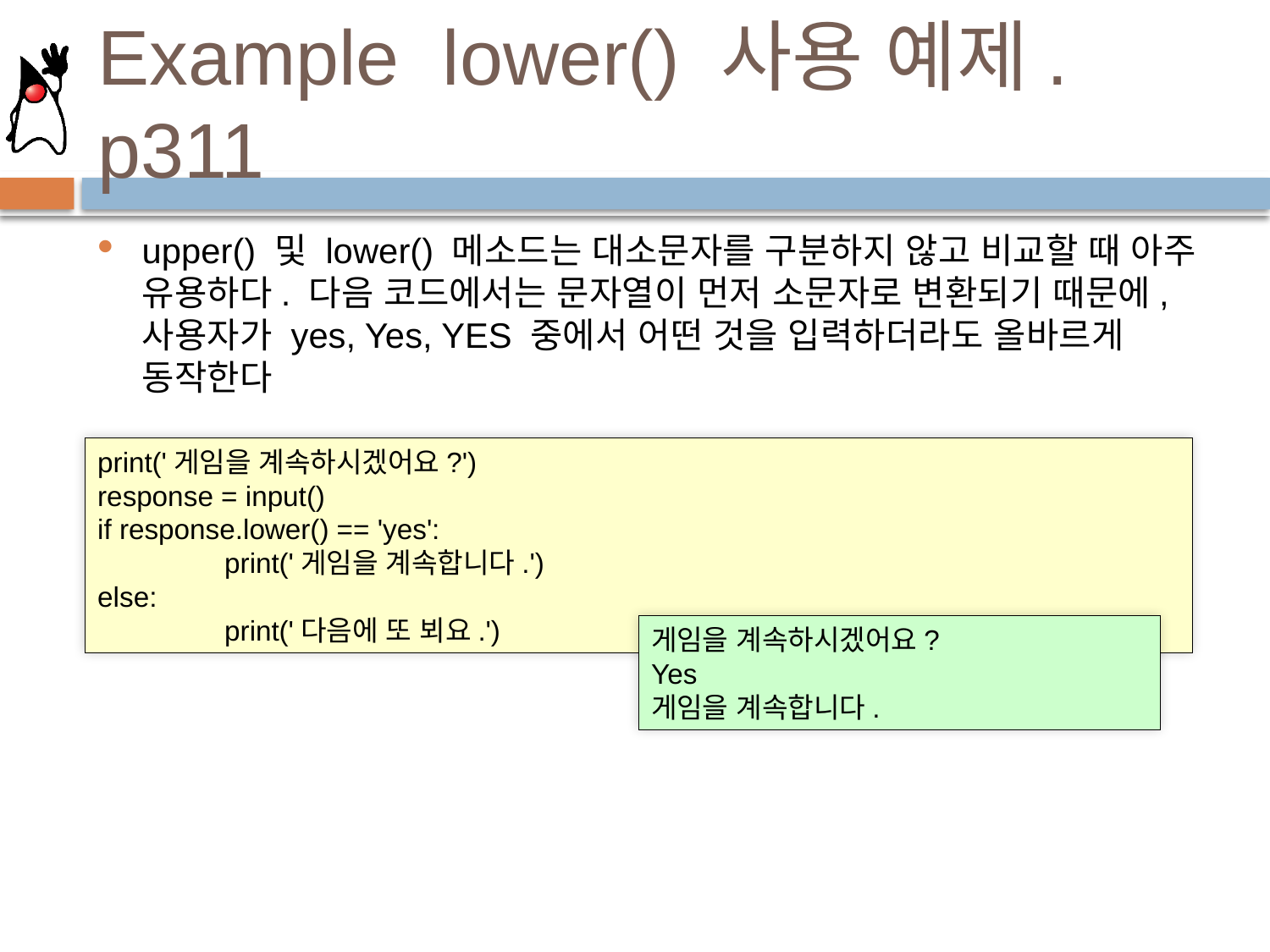

# Example  lower() 사용 예제. p311
upper() 및 lower() 메소드는 대소문자를 구분하지 않고 비교할 때 아주 유용하다. 다음 코드에서는 문자열이 먼저 소문자로 변환되기 때문에, 사용자가 yes, Yes, YES 중에서 어떤 것을 입력하더라도 올바르게 동작한다
print('게임을 계속하시겠어요?')
response = input()
if response.lower() == 'yes':
	print('게임을 계속합니다.')
else:
	print('다음에 또 뵈요.')
게임을 계속하시겠어요?
Yes
게임을 계속합니다.